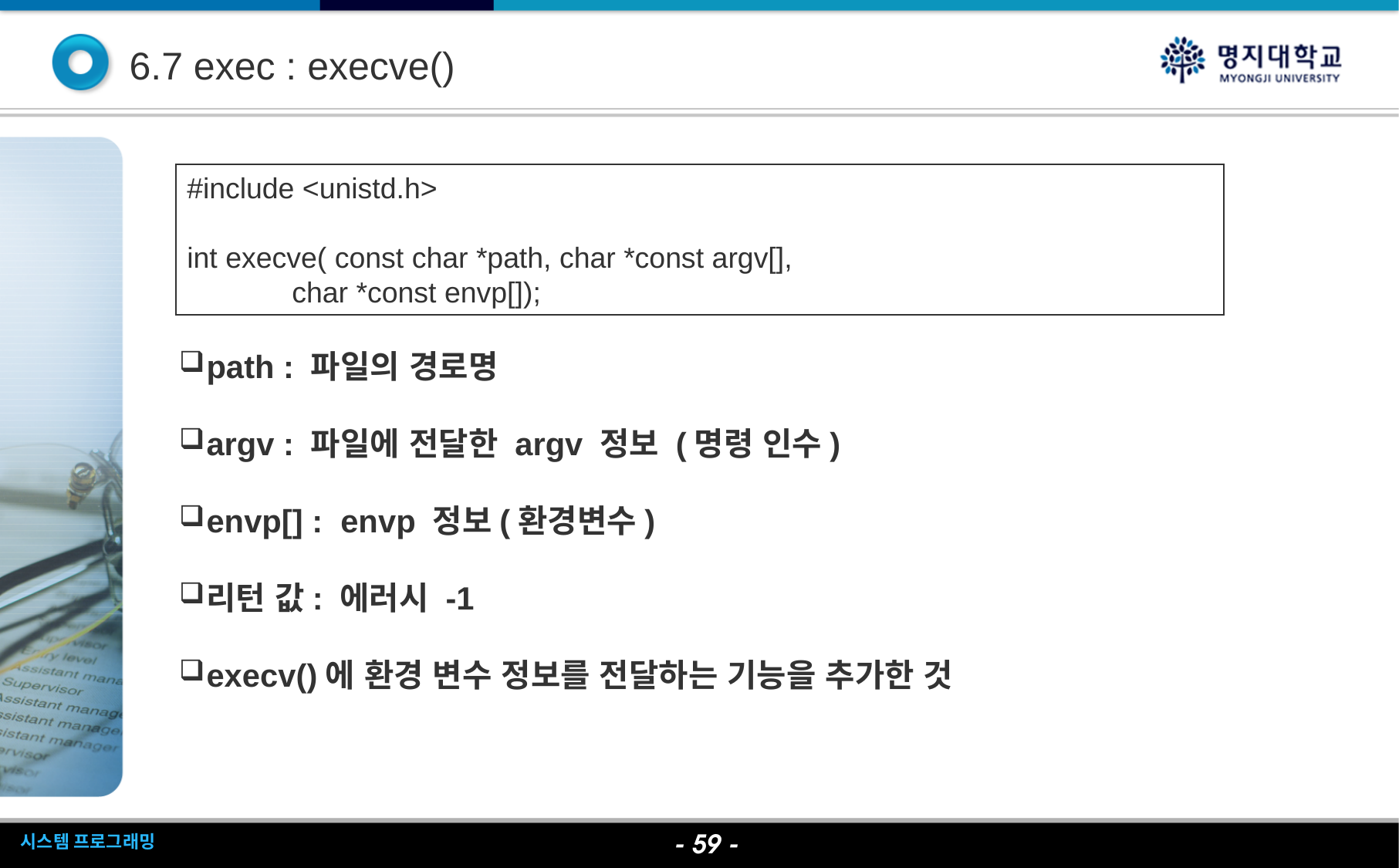

6.7 exec : execve()
#include <unistd.h>

int execve( const char *path, char *const argv[],                                                                 char *const envp[]);
path : 파일의 경로명

argv : 파일에 전달한 argv 정보 (명령 인수)

envp[] :  envp 정보(환경변수)

리턴 값: 에러시 -1

execv()에 환경 변수 정보를 전달하는 기능을 추가한 것
- 59 -